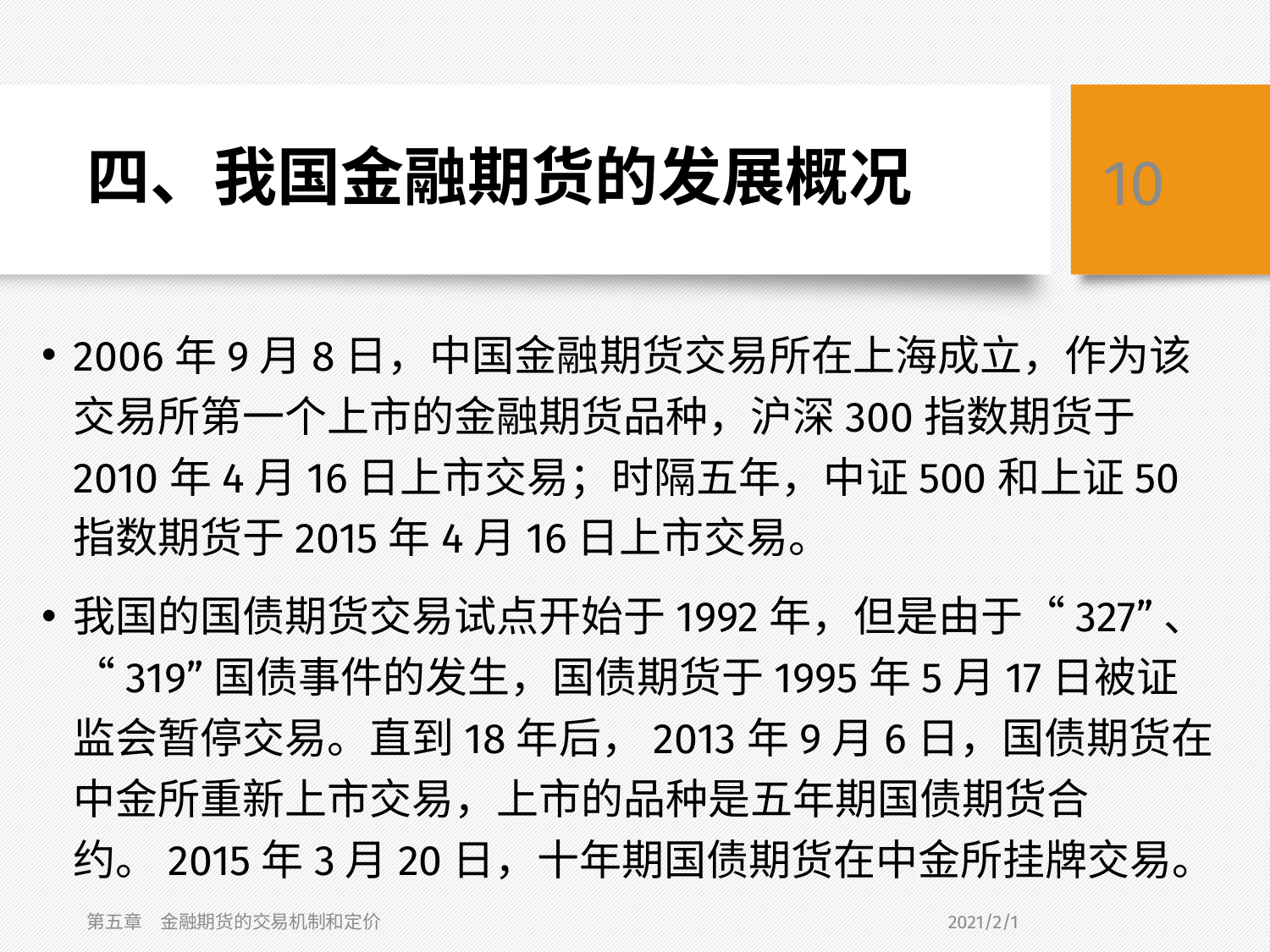

# 四、我国金融期货的发展概况
10
2006年9月8日，中国金融期货交易所在上海成立，作为该交易所第一个上市的金融期货品种，沪深300指数期货于2010年4月16日上市交易；时隔五年，中证500和上证50指数期货于2015年4月16日上市交易。
我国的国债期货交易试点开始于1992年，但是由于“327”、“319”国债事件的发生，国债期货于1995年5月17日被证监会暂停交易。直到18年后，2013年9月6日，国债期货在中金所重新上市交易，上市的品种是五年期国债期货合约。2015年3月20日，十年期国债期货在中金所挂牌交易。
2021/2/1
第五章　金融期货的交易机制和定价